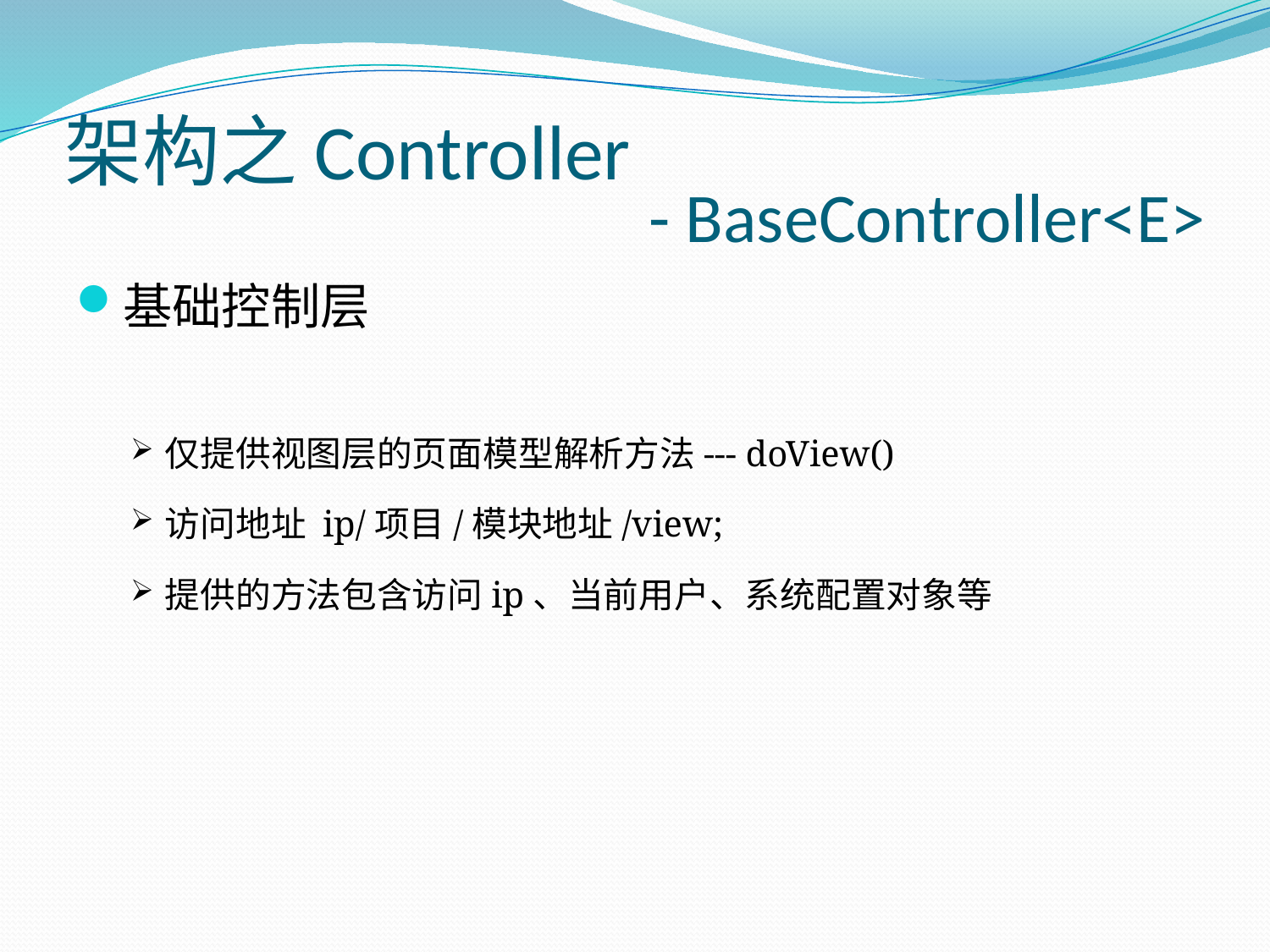

架构之Controller
- BaseController<E>
基础控制层

仅提供视图层的页面模型解析方法--- doView()
访问地址 ip/项目/模块地址/view;
提供的方法包含访问ip、当前用户、系统配置对象等